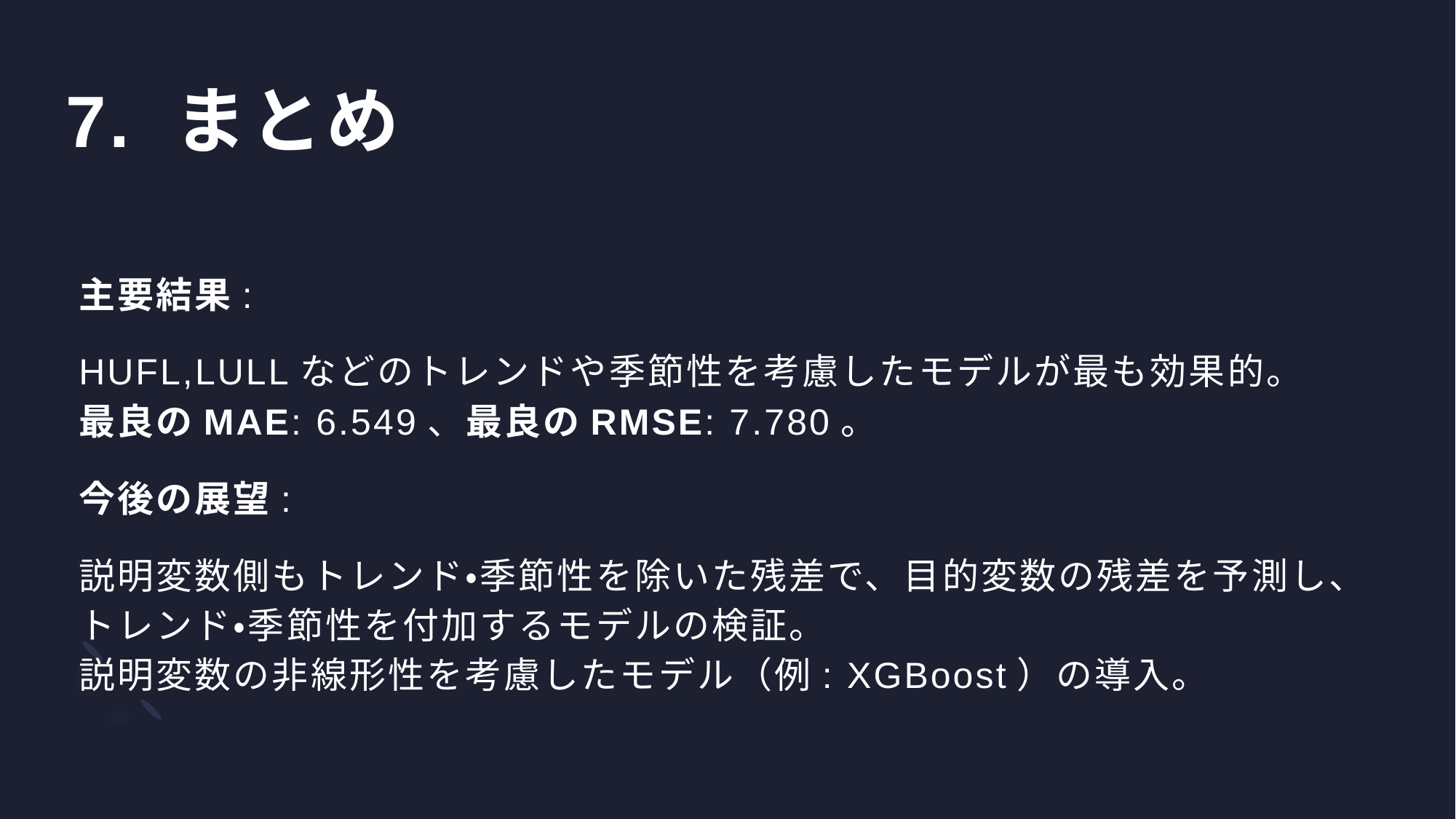

# 7. まとめ
主要結果:
HUFL,LULLなどのトレンドや季節性を考慮したモデルが最も効果的。
最良のMAE: 6.549、最良のRMSE: 7.780。
今後の展望:
説明変数側もトレンド・季節性を除いた残差で、目的変数の残差を予測し、トレンド・季節性を付加するモデルの検証。
説明変数の非線形性を考慮したモデル（例: XGBoost）の導入。